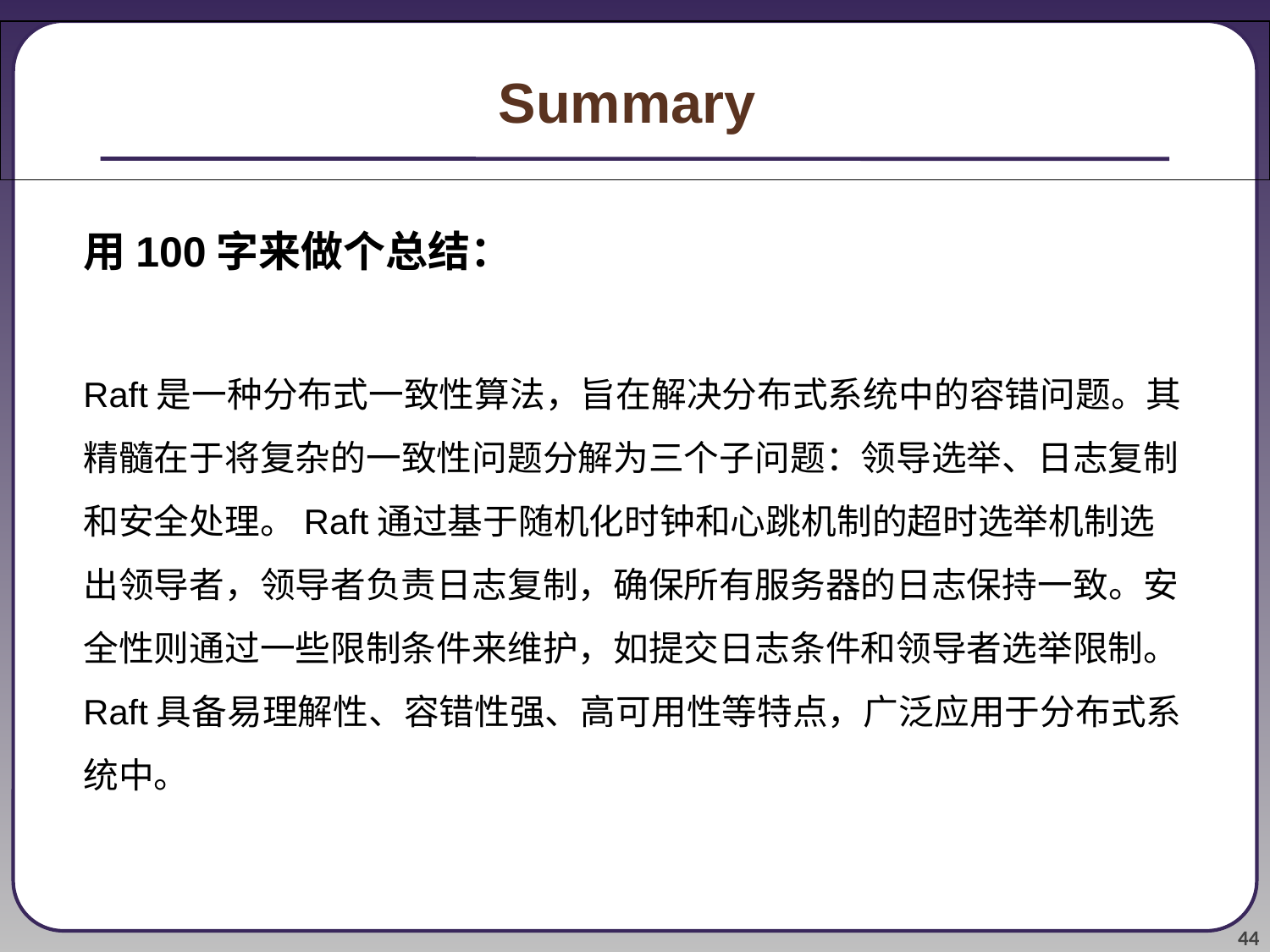

Summary
用100字来做个总结：

Raft是一种分布式一致性算法，旨在解决分布式系统中的容错问题。其精髓在于将复杂的一致性问题分解为三个子问题：领导选举、日志复制和安全处理。Raft通过基于随机化时钟和心跳机制的超时选举机制选出领导者，领导者负责日志复制，确保所有服务器的日志保持一致。安全性则通过一些限制条件来维护，如提交日志条件和领导者选举限制。Raft具备易理解性、容错性强、高可用性等特点，广泛应用于分布式系统中。